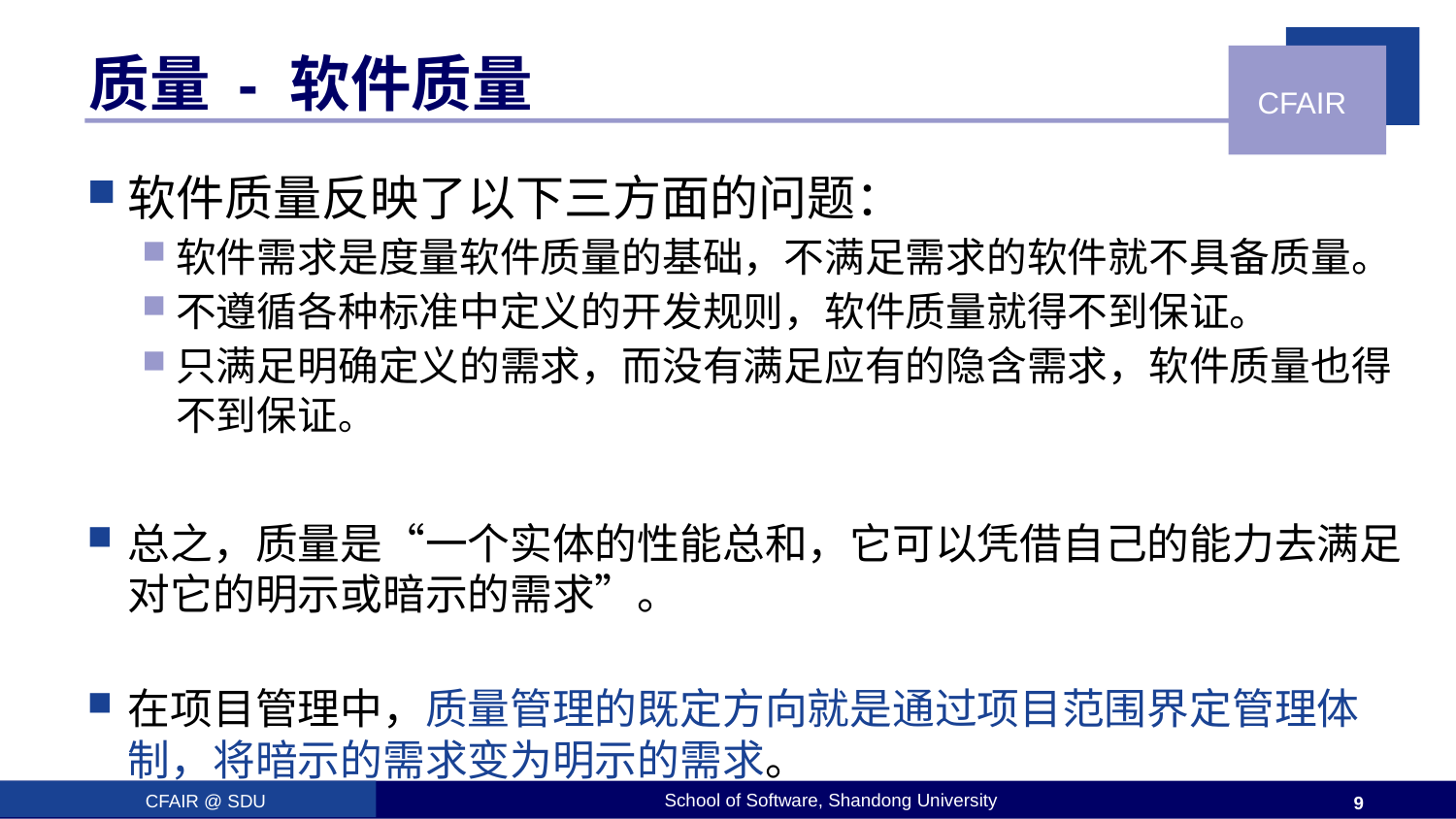

# 质量 - 软件质量
软件质量反映了以下三方面的问题：
软件需求是度量软件质量的基础，不满足需求的软件就不具备质量。
不遵循各种标准中定义的开发规则，软件质量就得不到保证。
只满足明确定义的需求，而没有满足应有的隐含需求，软件质量也得不到保证。

总之，质量是“一个实体的性能总和，它可以凭借自己的能力去满足对它的明示或暗示的需求”。

在项目管理中，质量管理的既定方向就是通过项目范围界定管理体制，将暗示的需求变为明示的需求。